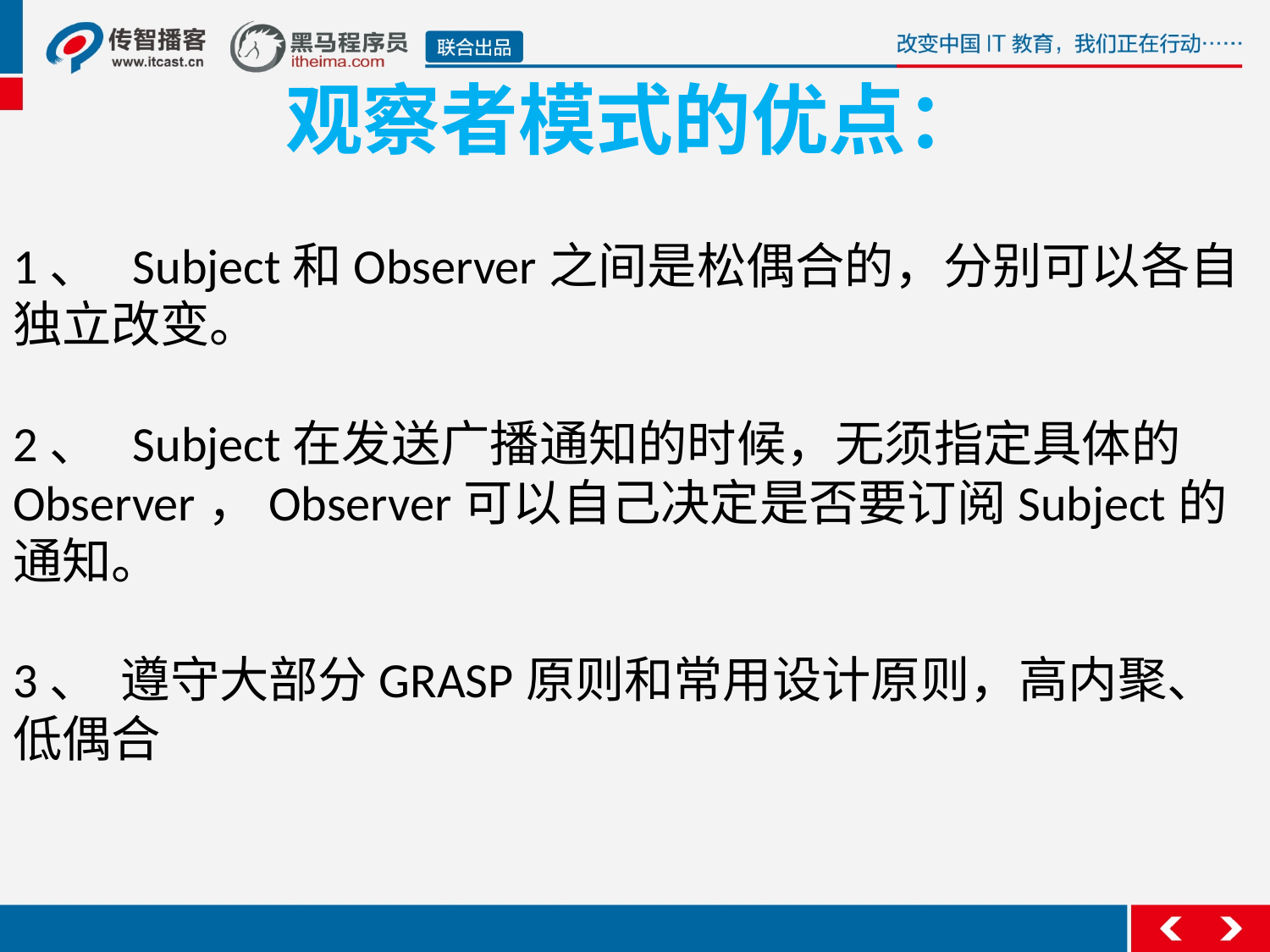

# 观察者模式的优点：
1、  Subject和Observer之间是松偶合的，分别可以各自独立改变。
2、  Subject在发送广播通知的时候，无须指定具体的Observer，Observer可以自己决定是否要订阅Subject的通知。
3、  遵守大部分GRASP原则和常用设计原则，高内聚、低偶合